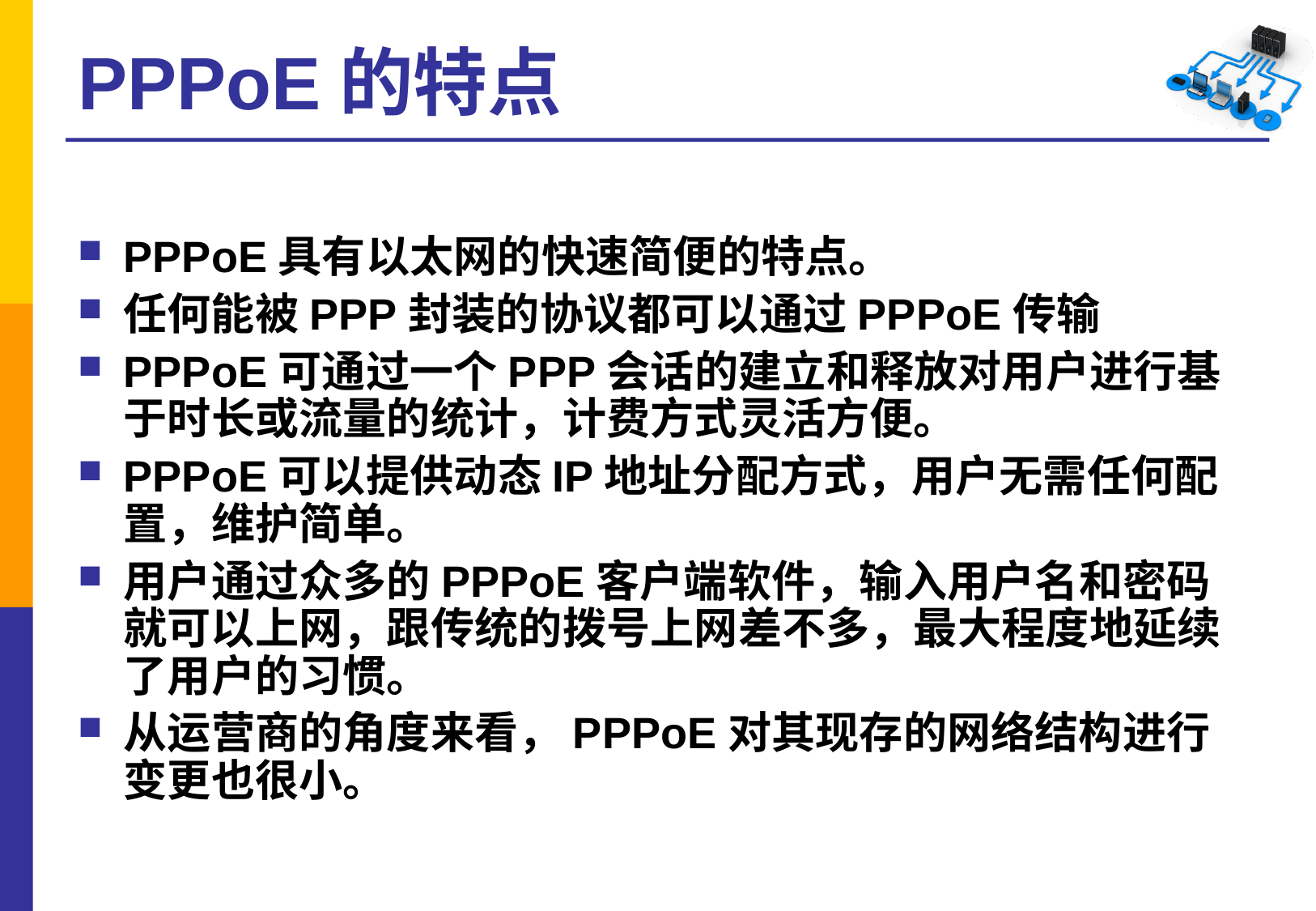

# PPPoE的特点
PPPoE具有以太网的快速简便的特点。
任何能被PPP封装的协议都可以通过PPPoE传输
PPPoE可通过一个PPP会话的建立和释放对用户进行基于时长或流量的统计，计费方式灵活方便。
PPPoE可以提供动态IP地址分配方式，用户无需任何配置，维护简单。
用户通过众多的PPPoE客户端软件，输入用户名和密码就可以上网，跟传统的拨号上网差不多，最大程度地延续了用户的习惯。
从运营商的角度来看，PPPoE对其现存的网络结构进行变更也很小。